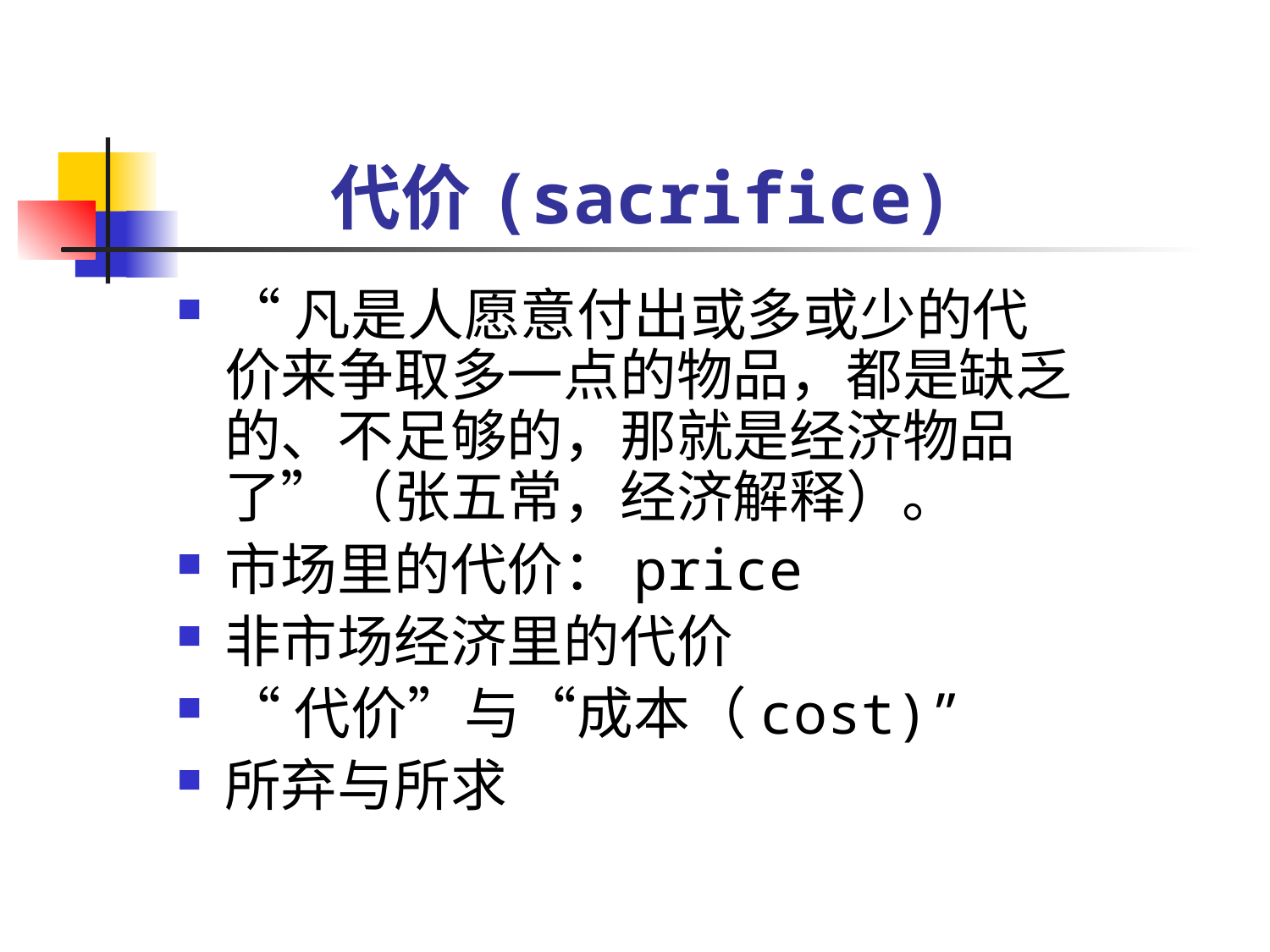

# 代价(sacrifice)
“凡是人愿意付出或多或少的代价来争取多一点的物品，都是缺乏的、不足够的，那就是经济物品了”（张五常，经济解释）。
市场里的代价：price
非市场经济里的代价
“代价”与“成本（cost)”
所弃与所求